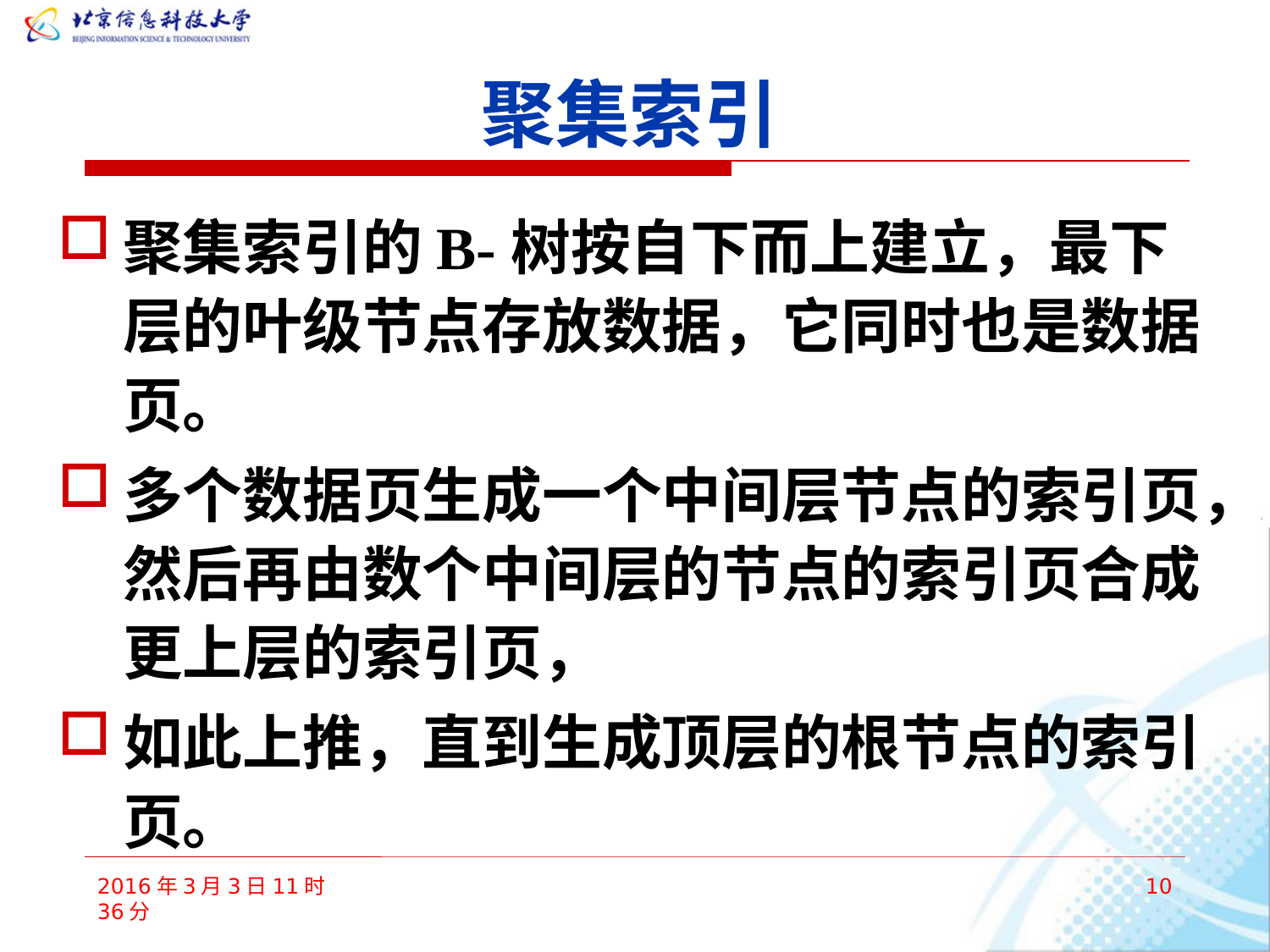

# 聚集索引
聚集索引的B-树按自下而上建立，最下层的叶级节点存放数据，它同时也是数据页。
多个数据页生成一个中间层节点的索引页，然后再由数个中间层的节点的索引页合成更上层的索引页，
如此上推，直到生成顶层的根节点的索引页。
2016年3月3日11时36分
10